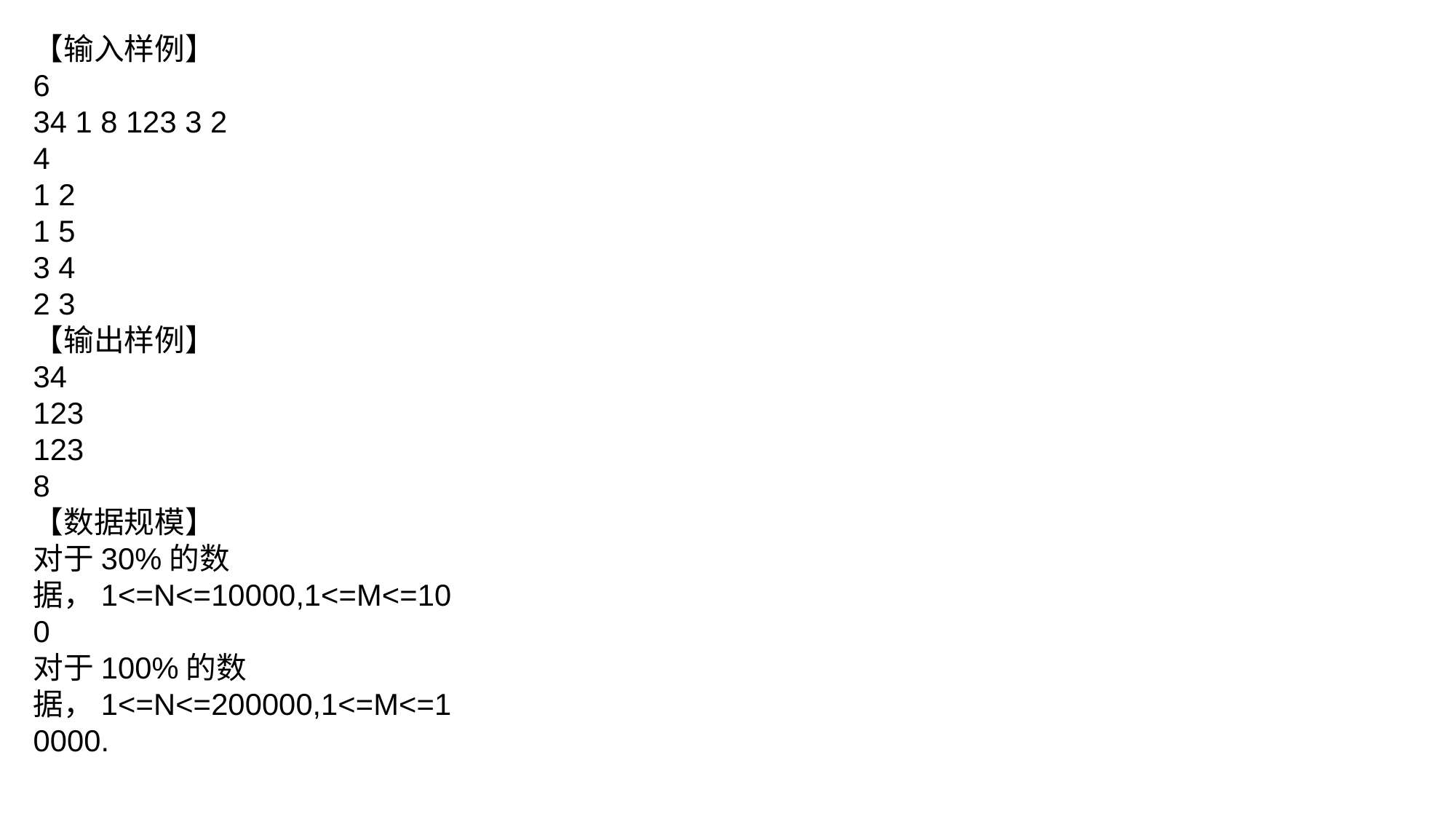

【输入样例】
6
34 1 8 123 3 2
4
1 2
1 5
3 4
2 3
【输出样例】
34
123
123
8
【数据规模】
对于30%的数据，1<=N<=10000,1<=M<=100
对于100%的数据，1<=N<=200000,1<=M<=10000.